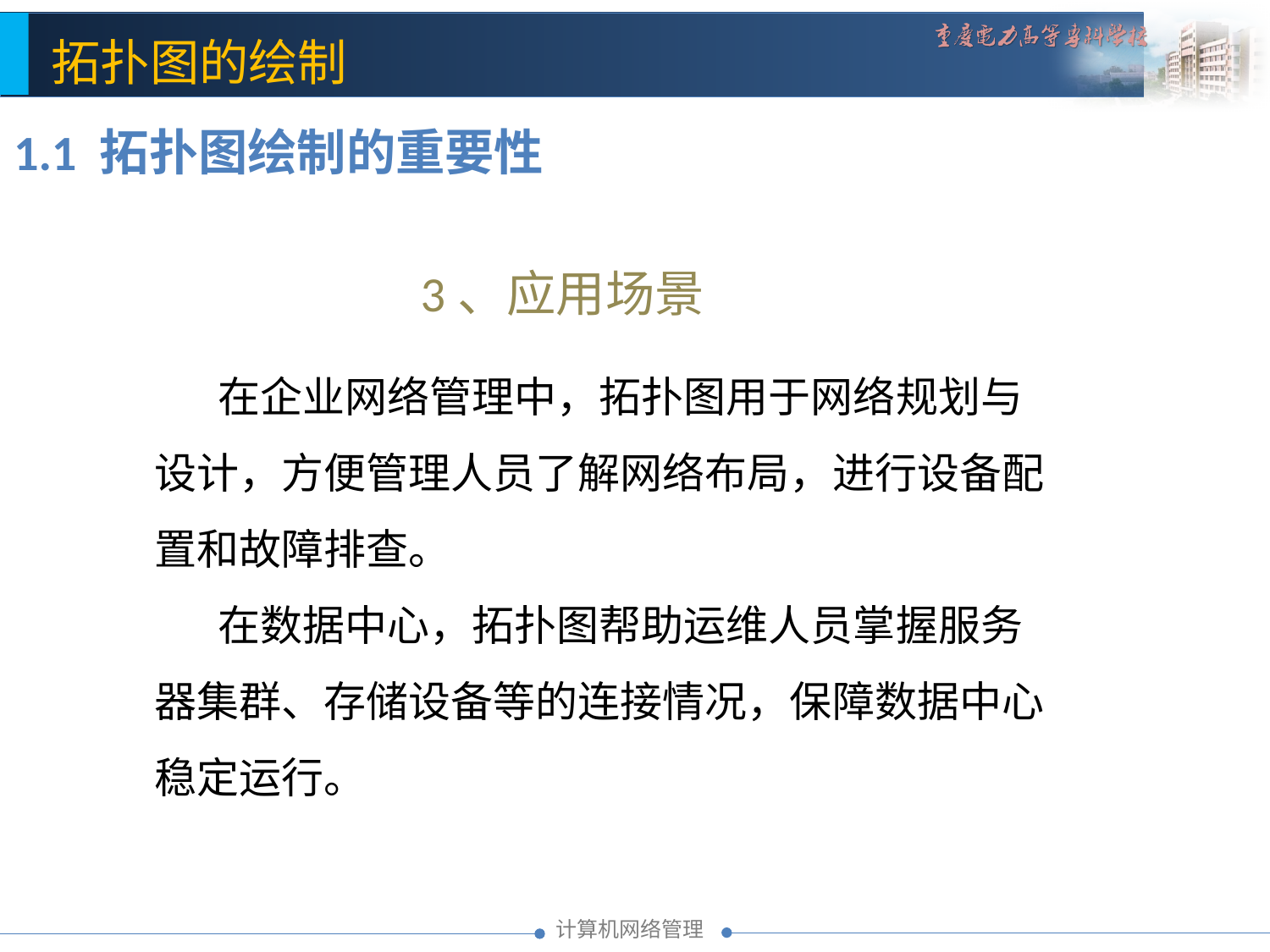

1.1 拓扑图绘制的重要性
3、应用场景
在企业网络管理中，拓扑图用于网络规划与设计，方便管理人员了解网络布局，进行设备配置和故障排查。
在数据中心，拓扑图帮助运维人员掌握服务器集群、存储设备等的连接情况，保障数据中心稳定运行。